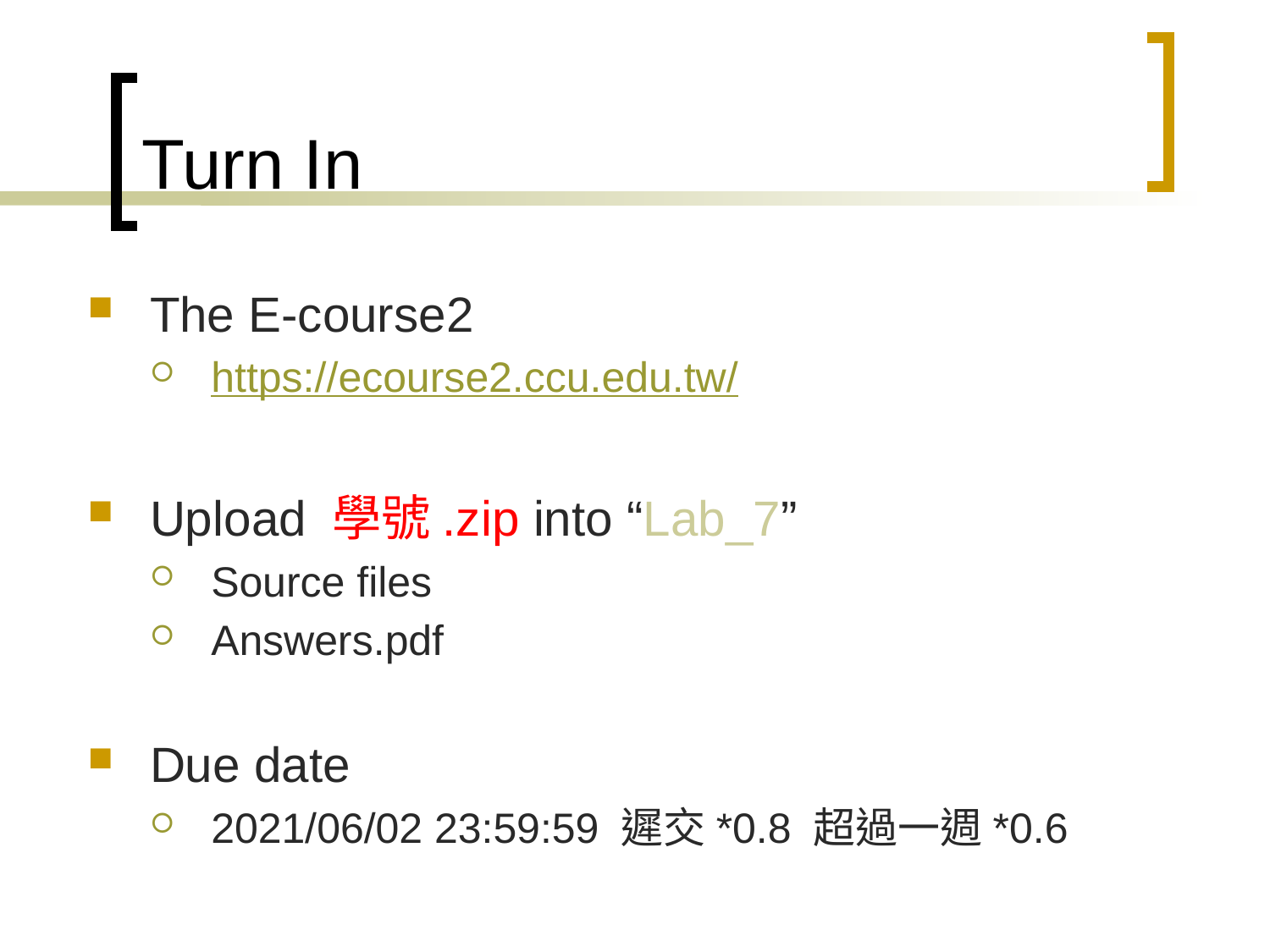

# Turn In
The E-course2
https://ecourse2.ccu.edu.tw/

Upload 學號.zip into “Lab_7”
Source files
Answers.pdf

Due date
2021/06/02 23:59:59 遲交*0.8 超過一週*0.6